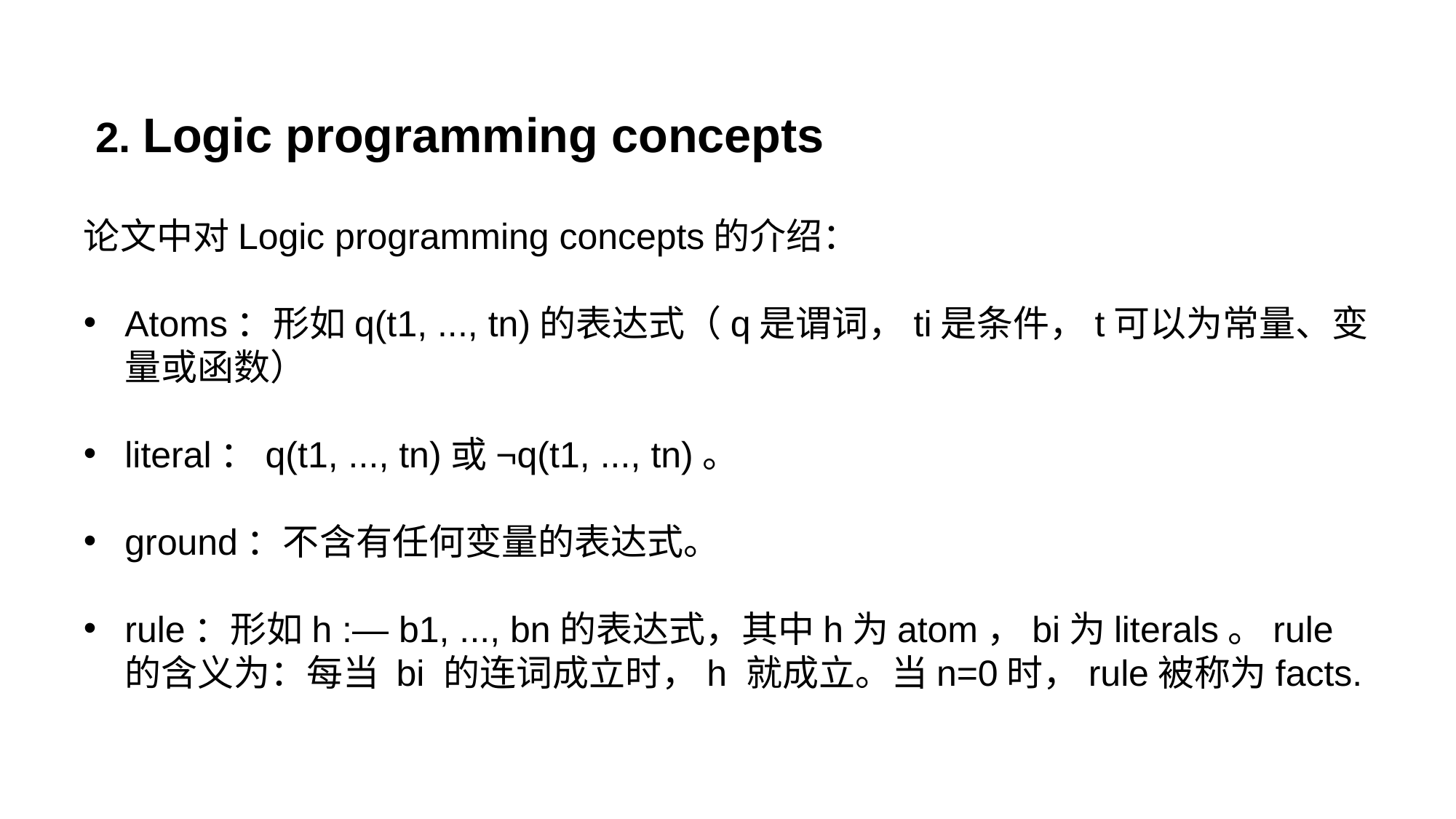

2. Logic programming concepts

论文中对Logic programming concepts的介绍：

Atoms：形如q(t1, ..., tn)的表达式（q是谓词，ti是条件，t可以为常量、变量或函数）

literal：q(t1, ..., tn)或¬q(t1, ..., tn)。

ground：不含有任何变量的表达式。

rule：形如h :— b1, ..., bn的表达式，其中h为atom，bi为literals。rule的含义为：每当 bi 的连词成立时，h 就成立。当n=0时，rule被称为facts.